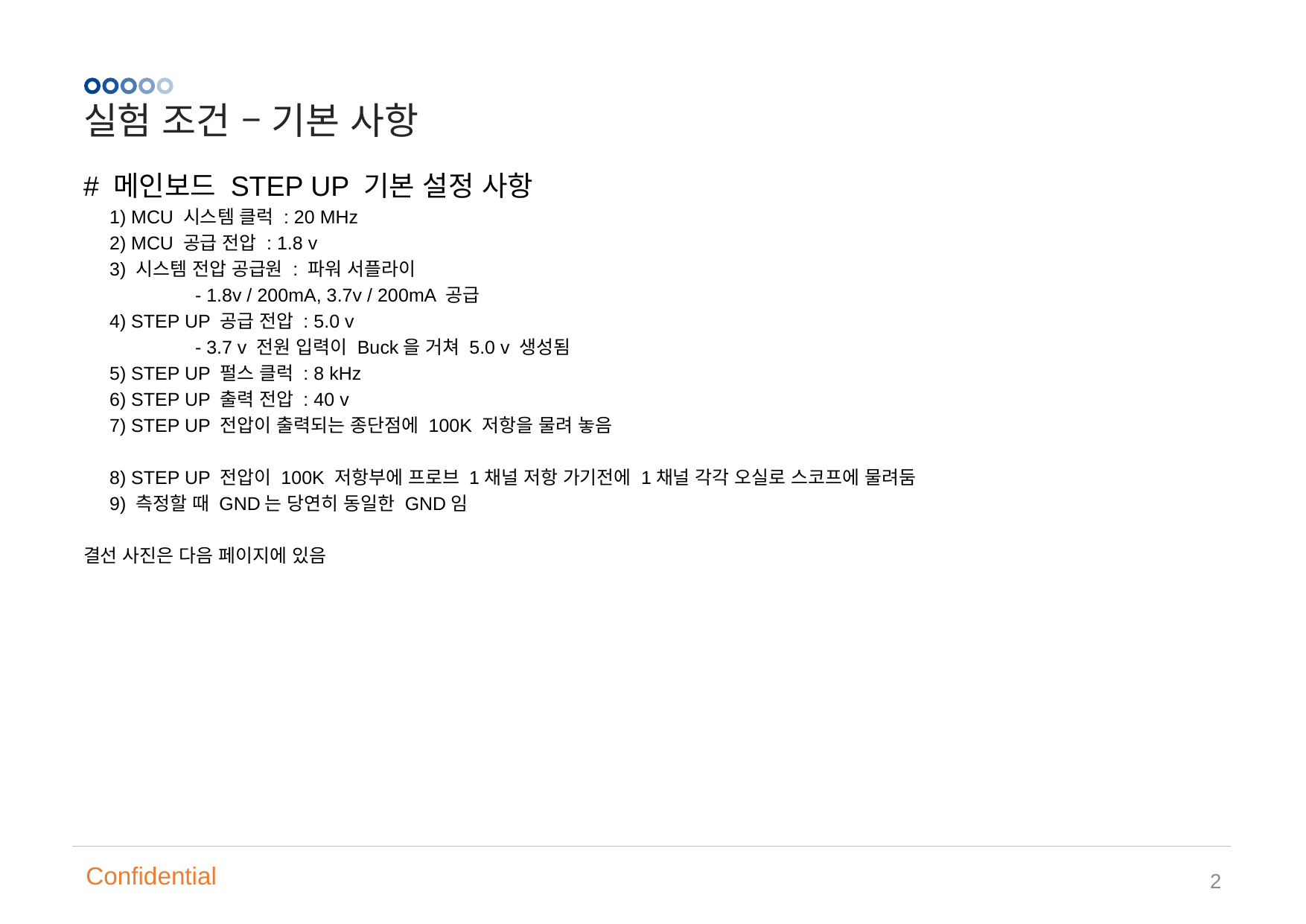

실험 조건 – 기본 사항
# 메인보드 STEP UP 기본 설정 사항
     1) MCU 시스템 클럭 : 20 MHz
     2) MCU 공급 전압 : 1.8 v
     3) 시스템 전압 공급원 : 파워 서플라이
	- 1.8v / 200mA, 3.7v / 200mA 공급
     4) STEP UP 공급 전압 : 5.0 v
	- 3.7 v 전원 입력이 Buck을 거쳐 5.0 v 생성됨
     5) STEP UP 펄스 클럭 : 8 kHz
     6) STEP UP 출력 전압 : 40 v
     7) STEP UP 전압이 출력되는 종단점에 100K 저항을 물려 놓음

     8) STEP UP 전압이 100K 저항부에 프로브 1채널 저항 가기전에 1채널 각각 오실로 스코프에 물려둠
     9) 측정할 때 GND는 당연히 동일한 GND임

결선 사진은 다음 페이지에 있음
2